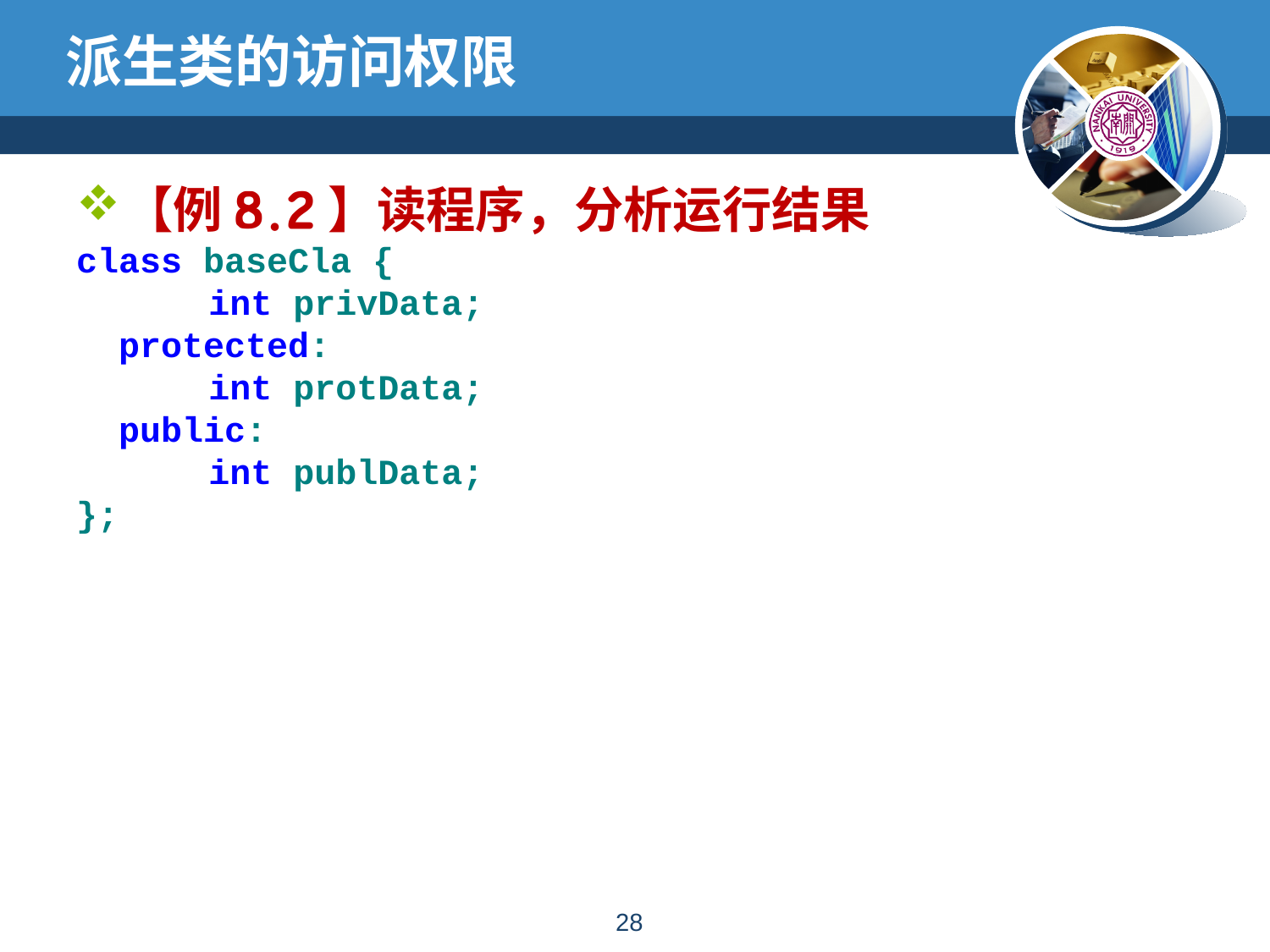

# 派生类的访问权限
【例8.2】读程序，分析运行结果
class baseCla {
	    int privData;
  protected:
	    int protData;
  public:
	    int publData;
};

28